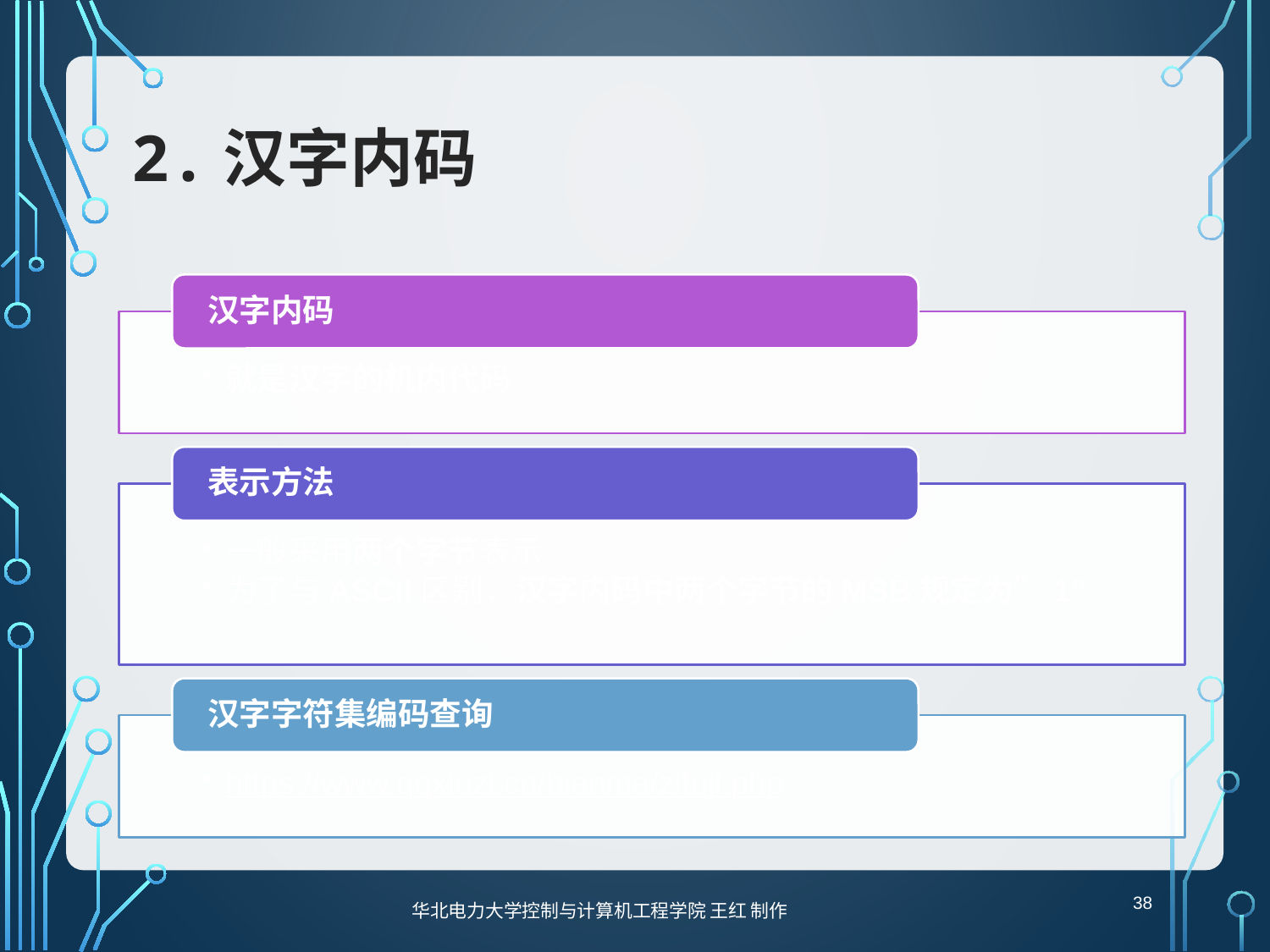

# 2.汉字内码
就是汉字的机内代码
汉字内码
一般采用两个字节表示
为了与ASCII区别，汉字内码中两个字节的MSB规定为”1”
表示方法
https://www.qqxiuzi.cn/bianma/zifuji.php
汉字字符集编码查询
华北电力大学控制与计算机工程学院 王红 制作
38